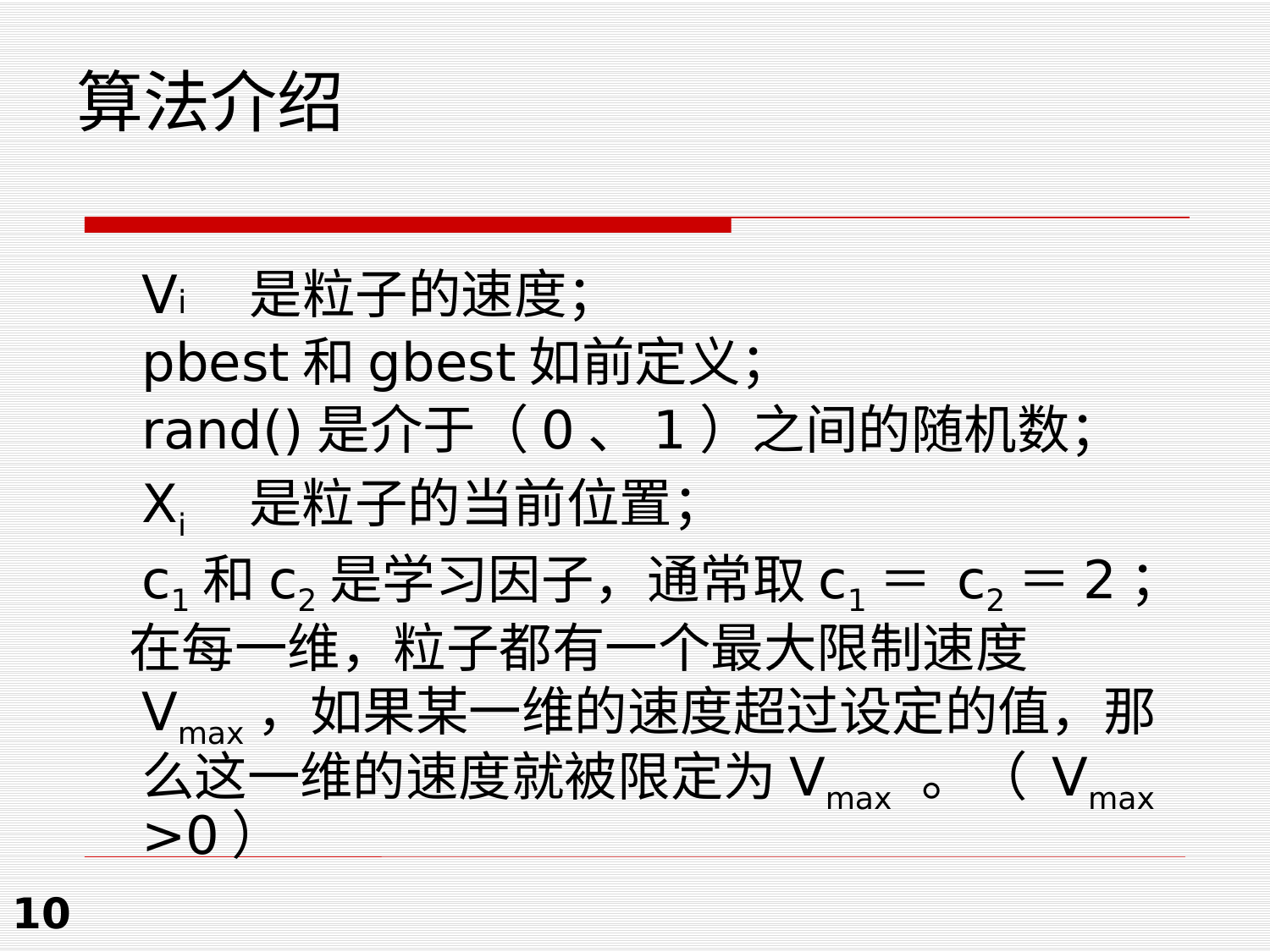

# 算法介绍
　Vi   是粒子的速度；
　pbest和gbest如前定义；
　rand()是介于（0、1）之间的随机数；
　Xi   是粒子的当前位置；
　c1和c2是学习因子，通常取c1＝ c2＝2；
　在每一维，粒子都有一个最大限制速度Vmax，如果某一维的速度超过设定的值，那么这一维的速度就被限定为Vmax 。（ Vmax >0）